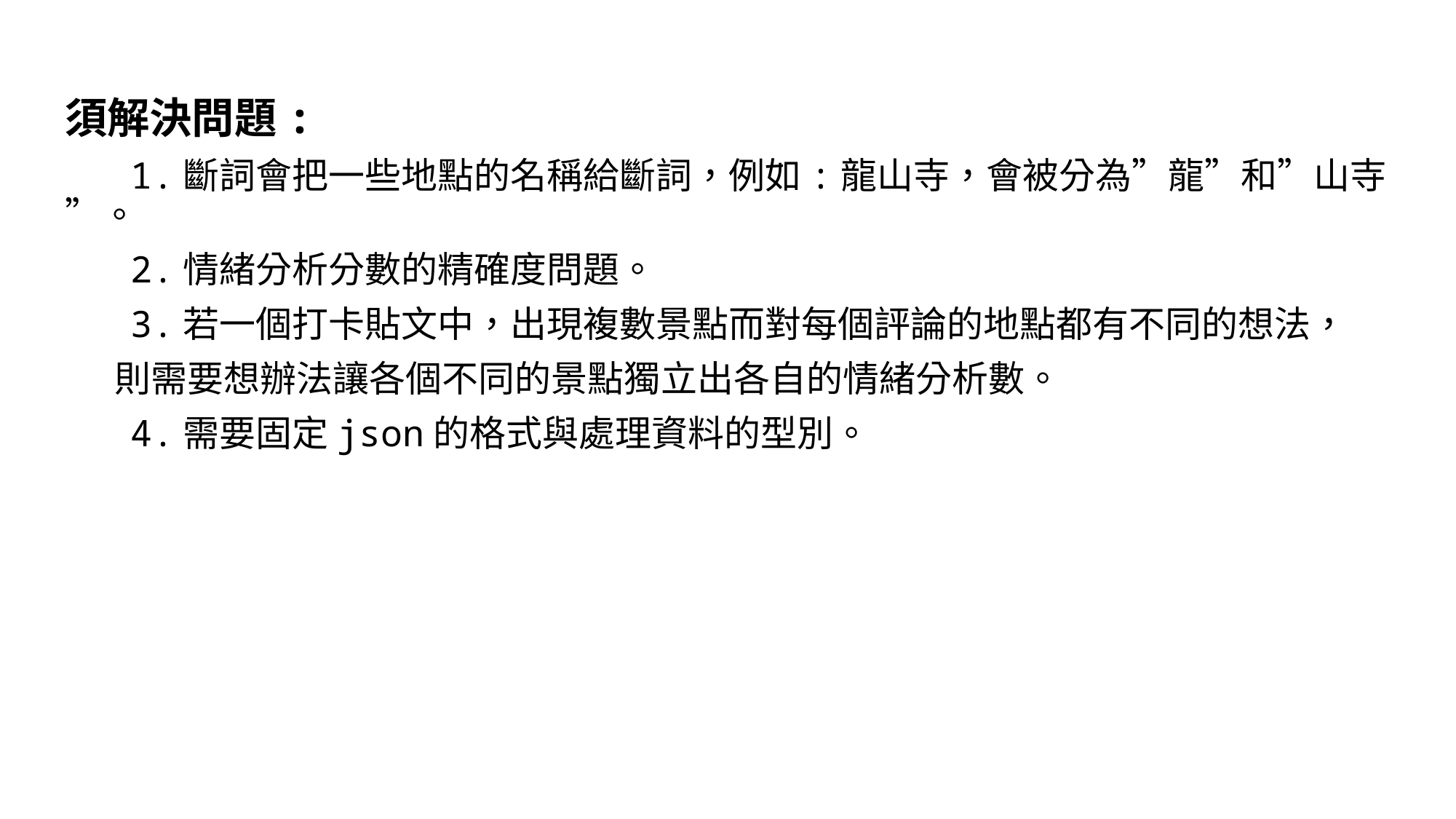

須解決問題:
   1.斷詞會把一些地點的名稱給斷詞，例如:龍山寺，會被分為”龍”和”山寺”。
   2.情緒分析分數的精確度問題。
   3.若一個打卡貼文中，出現複數景點而對每個評論的地點都有不同的想法，
     則需要想辦法讓各個不同的景點獨立出各自的情緒分析數。
   4.需要固定json的格式與處理資料的型別。